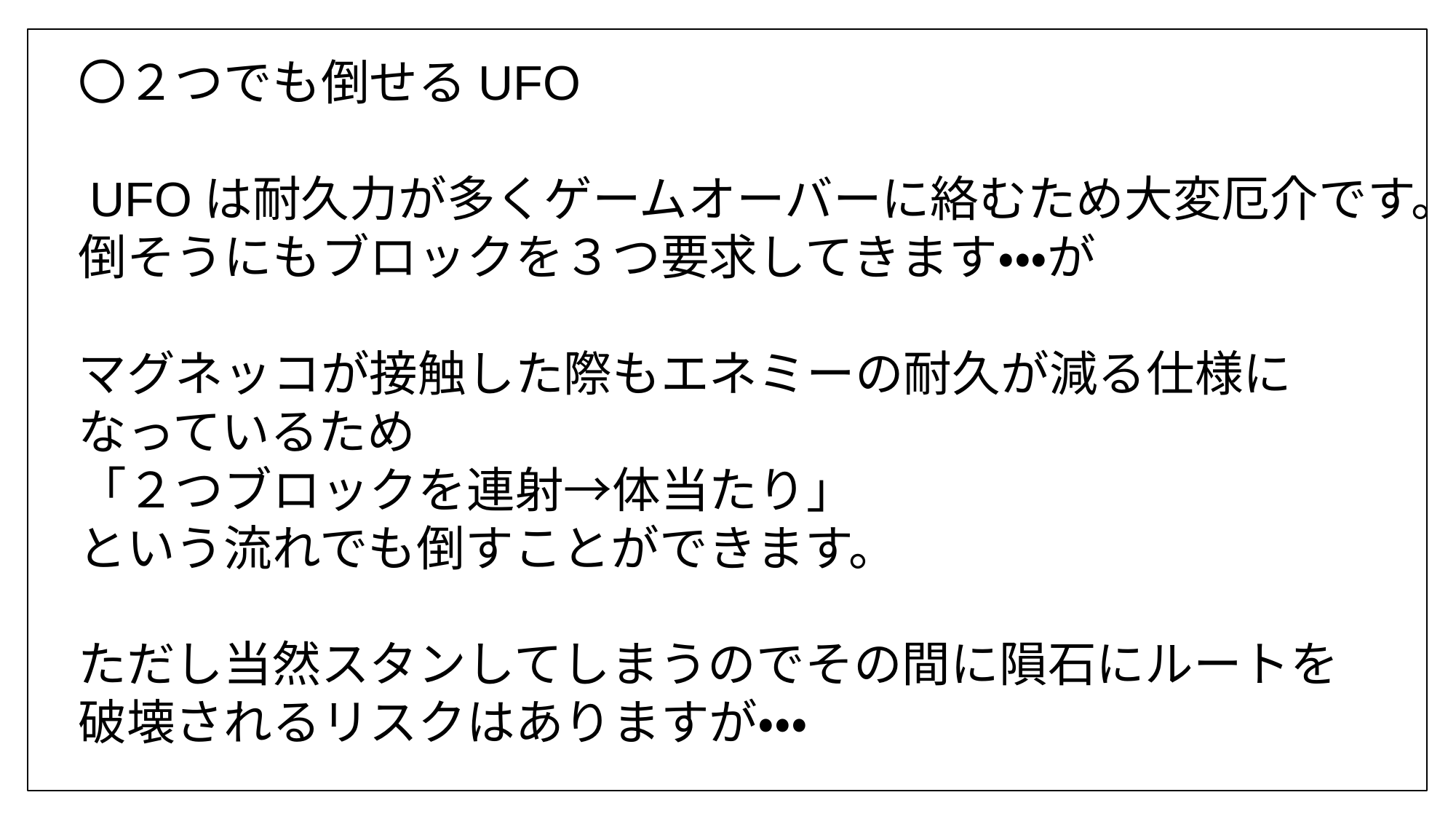

〇２つでも倒せるUFO

　UFOは耐久力が多くゲームオーバーに絡むため大変厄介です。
　倒そうにもブロックを３つ要求してきます・・・が

　マグネッコが接触した際もエネミーの耐久が減る仕様に
　なっているため
　「２つブロックを連射→体当たり」
　という流れでも倒すことができます。

　ただし当然スタンしてしまうのでその間に隕石にルートを
　破壊されるリスクはありますが・・・